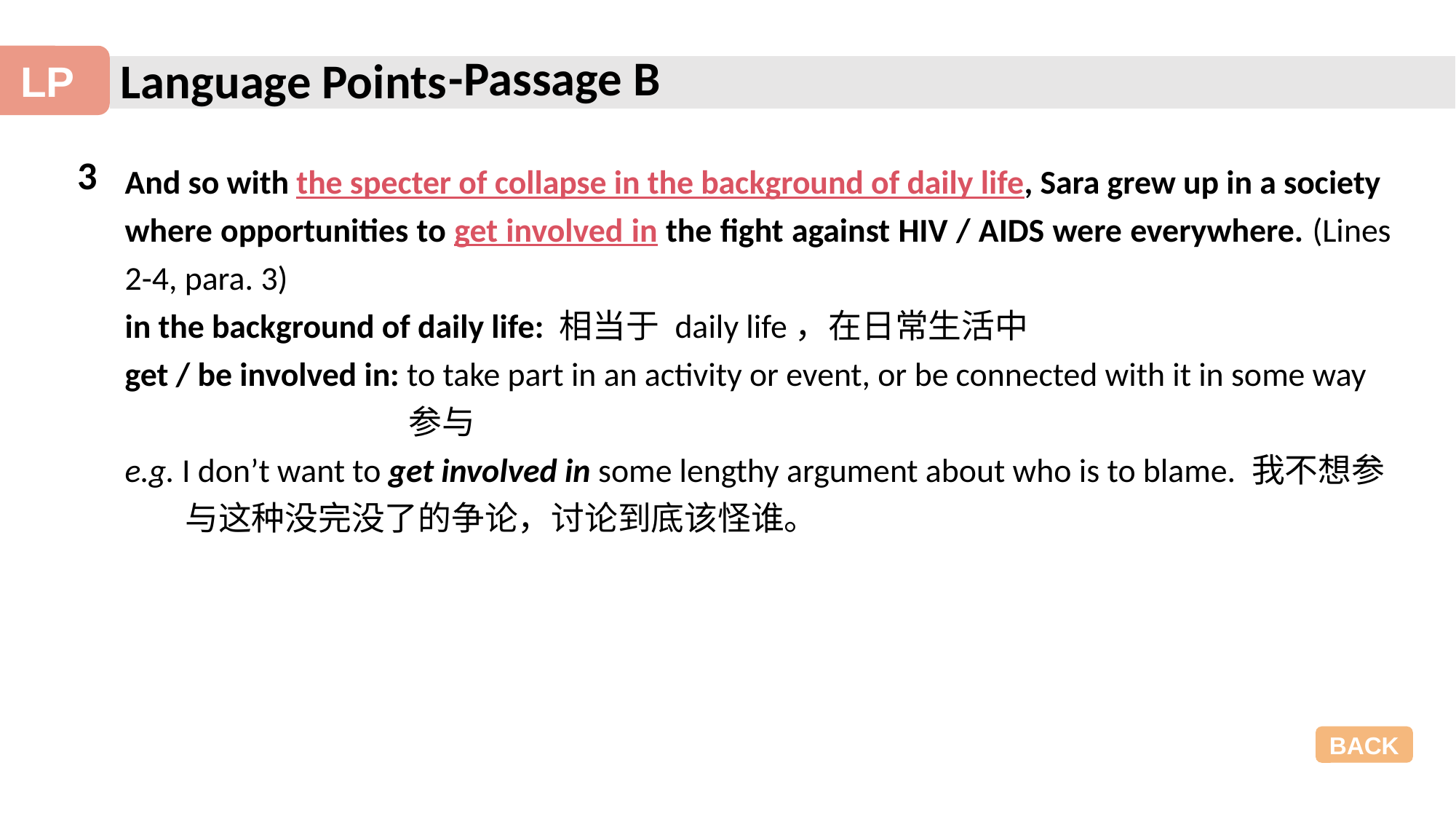

-Passage B
3
And so with the specter of collapse in the background of daily life, Sara grew up in a society
where opportunities to get involved in the fight against HIV / AIDS were everywhere. (Lines 2-4, para. 3)
in the background of daily life: 相当于 daily life，在日常生活中
get / be involved in: to take part in an activity or event, or be connected with it in some way
                                     参与
e.g. I don’t want to get involved in some lengthy argument about who is to blame. 我不想参
       与这种没完没了的争论，讨论到底该怪谁。
BACK